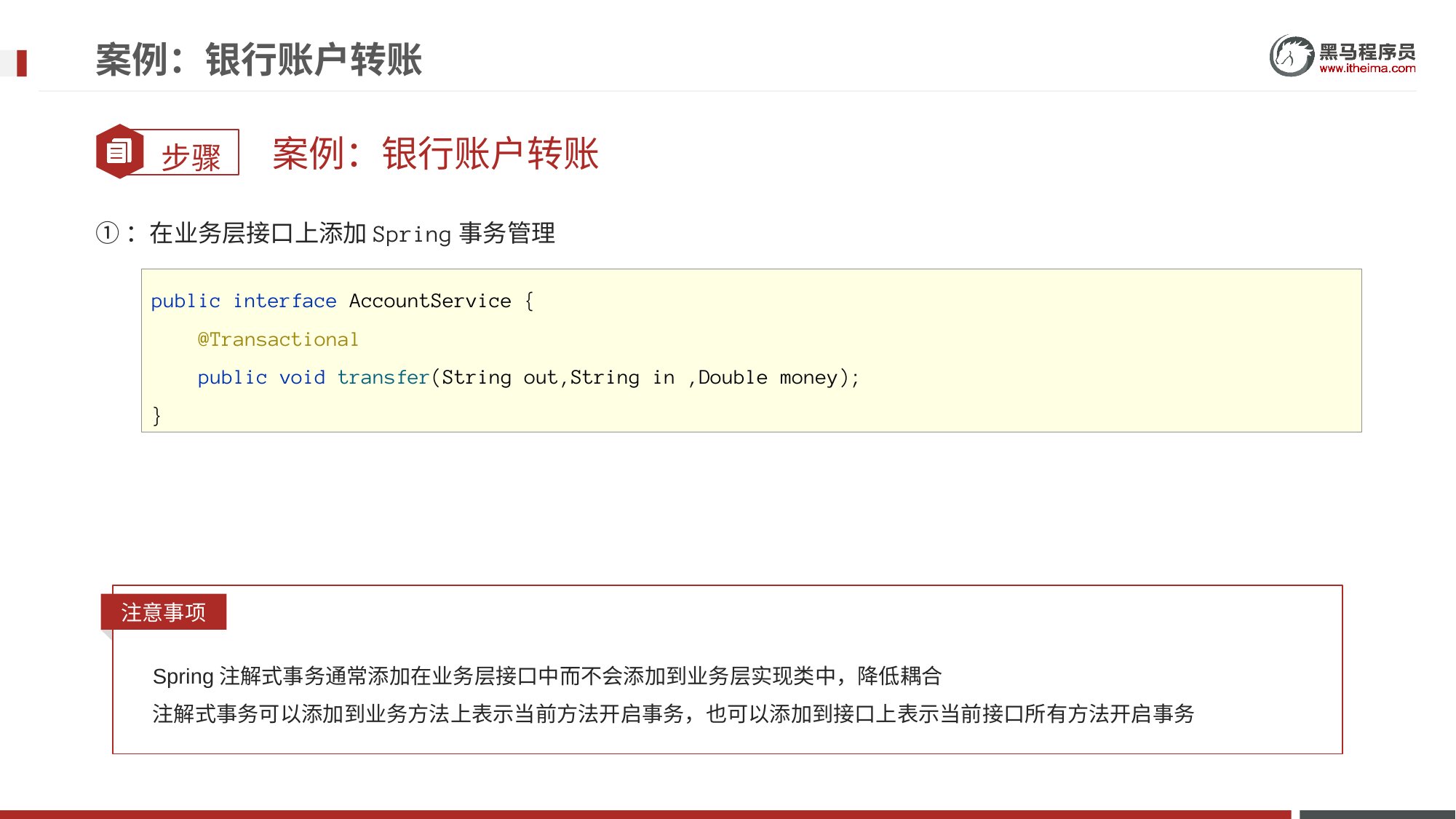

# 案例：银行账户转账
案例：银行账户转账
①：在业务层接口上添加Spring事务管理
public interface AccountService {
    @Transactional
    public void transfer(String out,String in ,Double money);
}

注意事项

Spring注解式事务通常添加在业务层接口中而不会添加到业务层实现类中，降低耦合
注解式事务可以添加到业务方法上表示当前方法开启事务，也可以添加到接口上表示当前接口所有方法开启事务